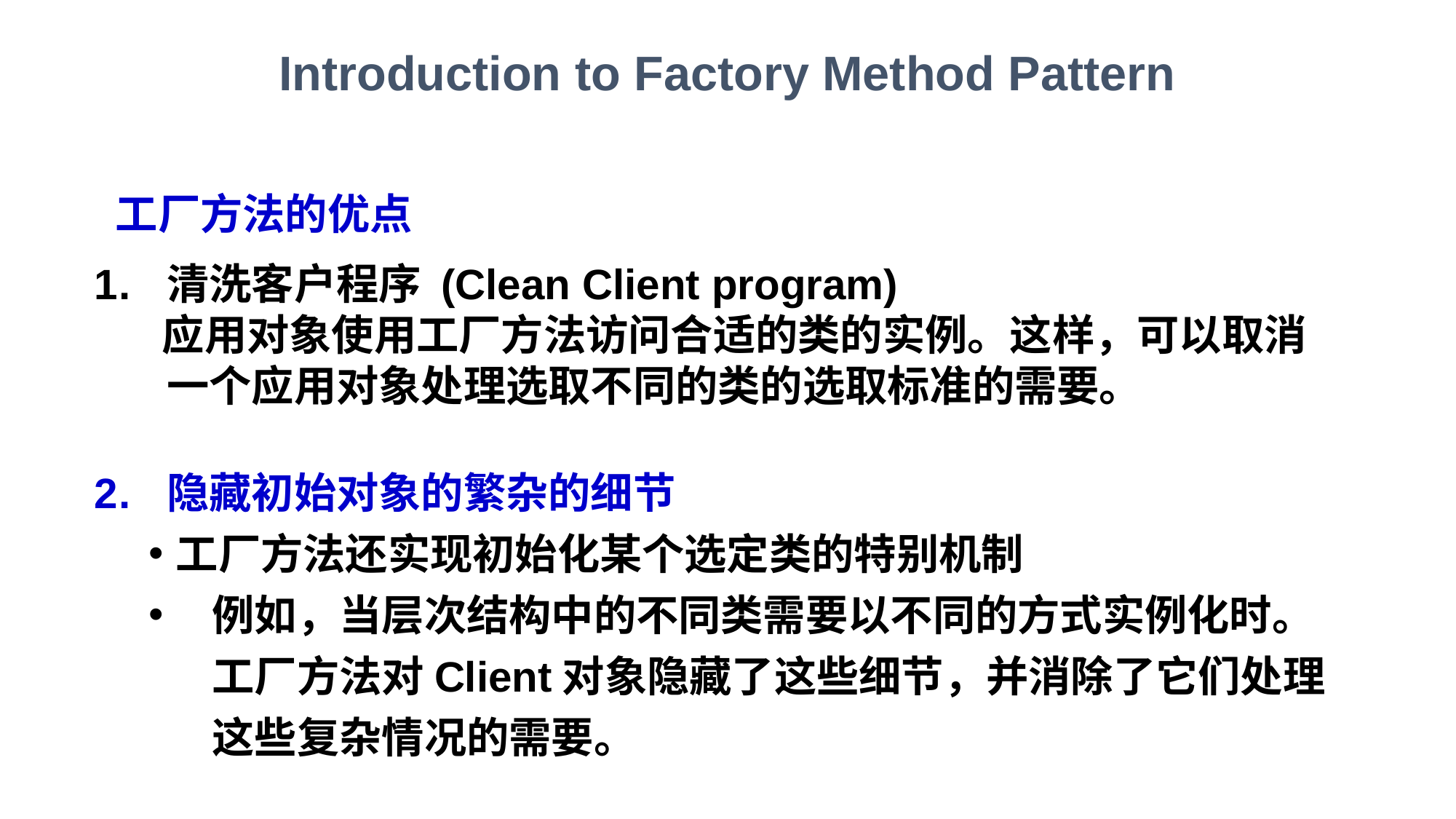

Introduction to Factory Method Pattern
# 工厂方法的优点
清洗客户程序 (Clean Client program)
      应用对象使用工厂方法访问合适的类的实例。这样，可以取消一个应用对象处理选取不同的类的选取标准的需要。
隐藏初始对象的繁杂的细节
工厂方法还实现初始化某个选定类的特别机制
例如，当层次结构中的不同类需要以不同的方式实例化时。工厂方法对Client对象隐藏了这些细节，并消除了它们处理这些复杂情况的需要。
11